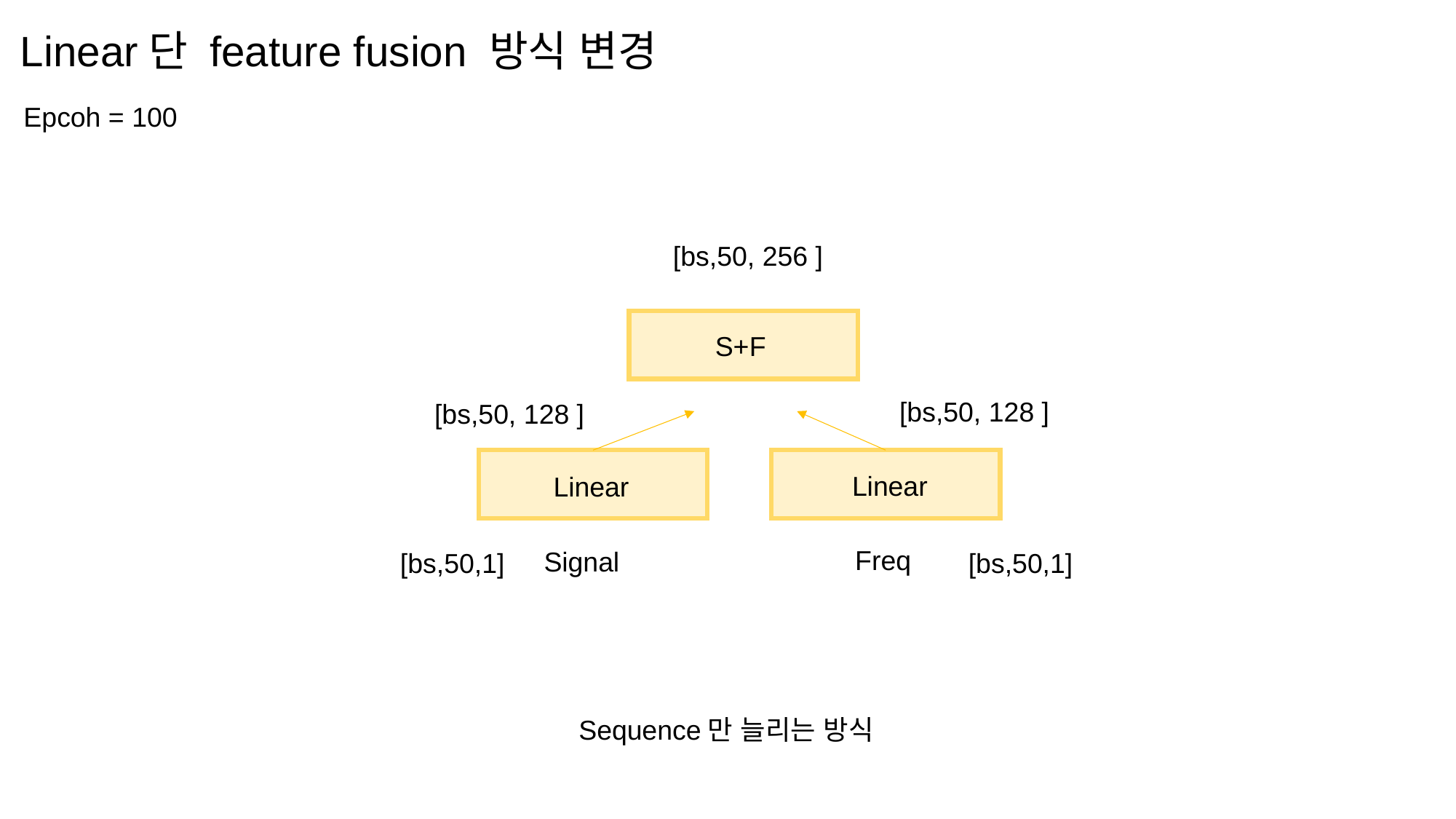

# Linear단 feature fusion 방식 변경
Epcoh = 100
[bs,50, 256 ]

S+F
[bs,50, 128 ]
[bs,50, 128 ]

Linear
Linear
Freq
Signal
[bs,50,1]
[bs,50,1]
Sequence만 늘리는 방식